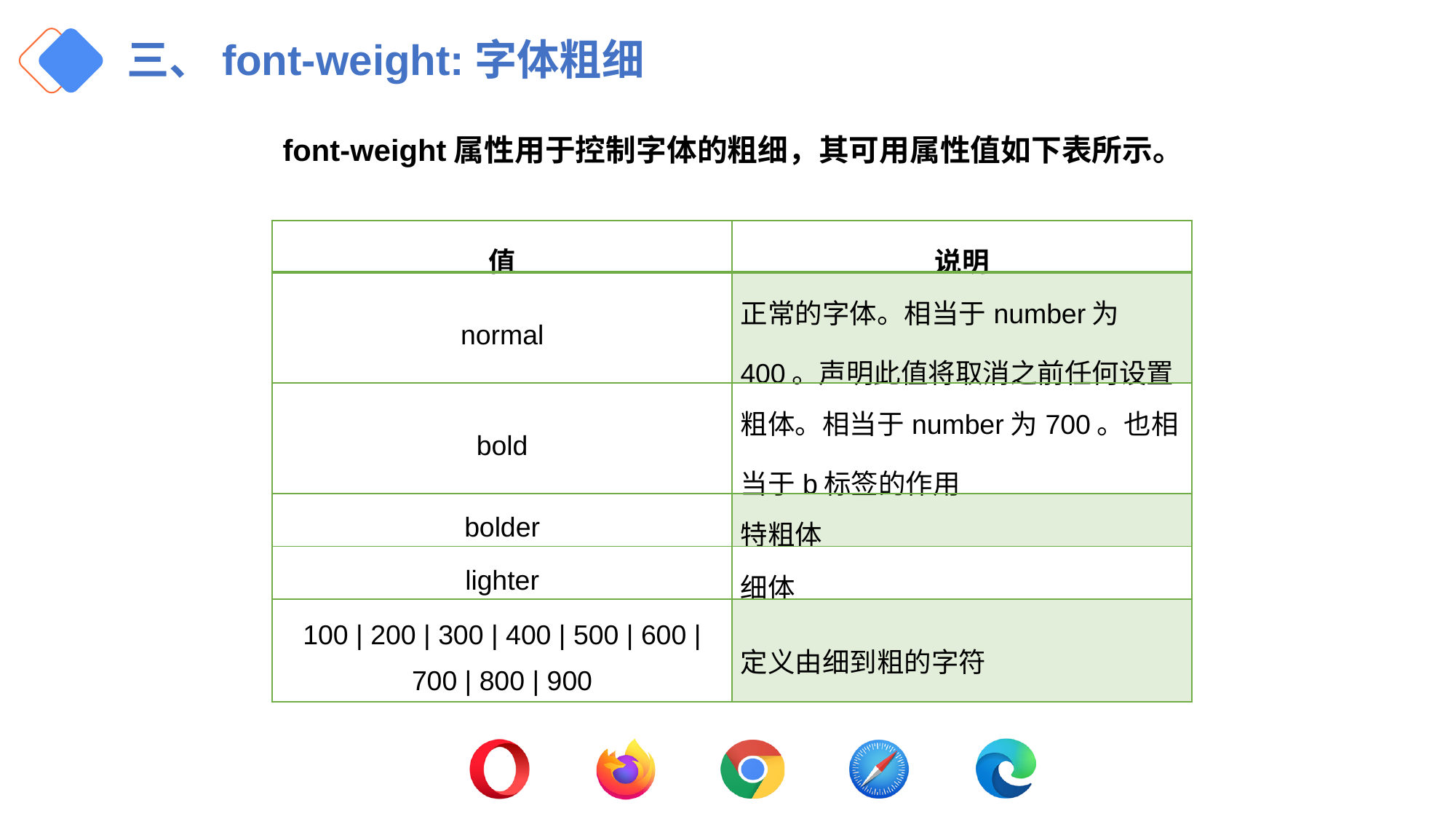

# 三、font-weight:字体粗细

font-weight属性用于控制字体的粗细，其可用属性值如下表所示。
| 值 | 说明 |
| --- | --- |
| normal | 正常的字体。相当于number为400。声明此值将取消之前任何设置 |
| bold | 粗体。相当于number为700。也相当于b标签的作用 |
| bolder | 特粗体 |
| lighter | 细体 |
| 100 | 200 | 300 | 400 | 500 | 600 | 700 | 800 | 900 | 定义由细到粗的字符 |